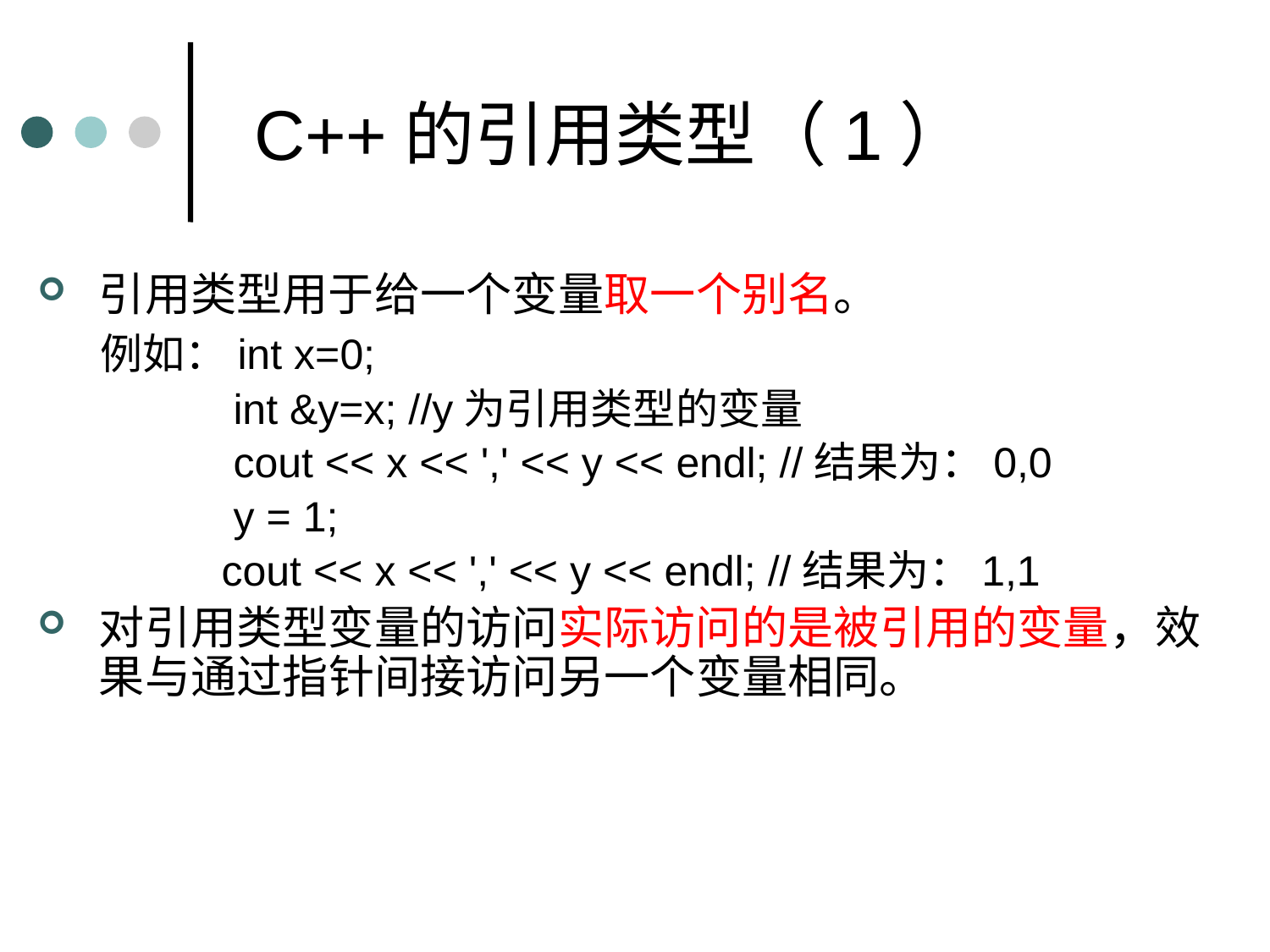

C++的引用类型（1）
引用类型用于给一个变量取一个别名。
     例如：int x=0;
     int &y=x; //y为引用类型的变量
     cout << x << ',' << y << endl; //结果为：0,0
     y = 1;
    cout << x << ',' << y << endl; //结果为：1,1
对引用类型变量的访问实际访问的是被引用的变量，效果与通过指针间接访问另一个变量相同。